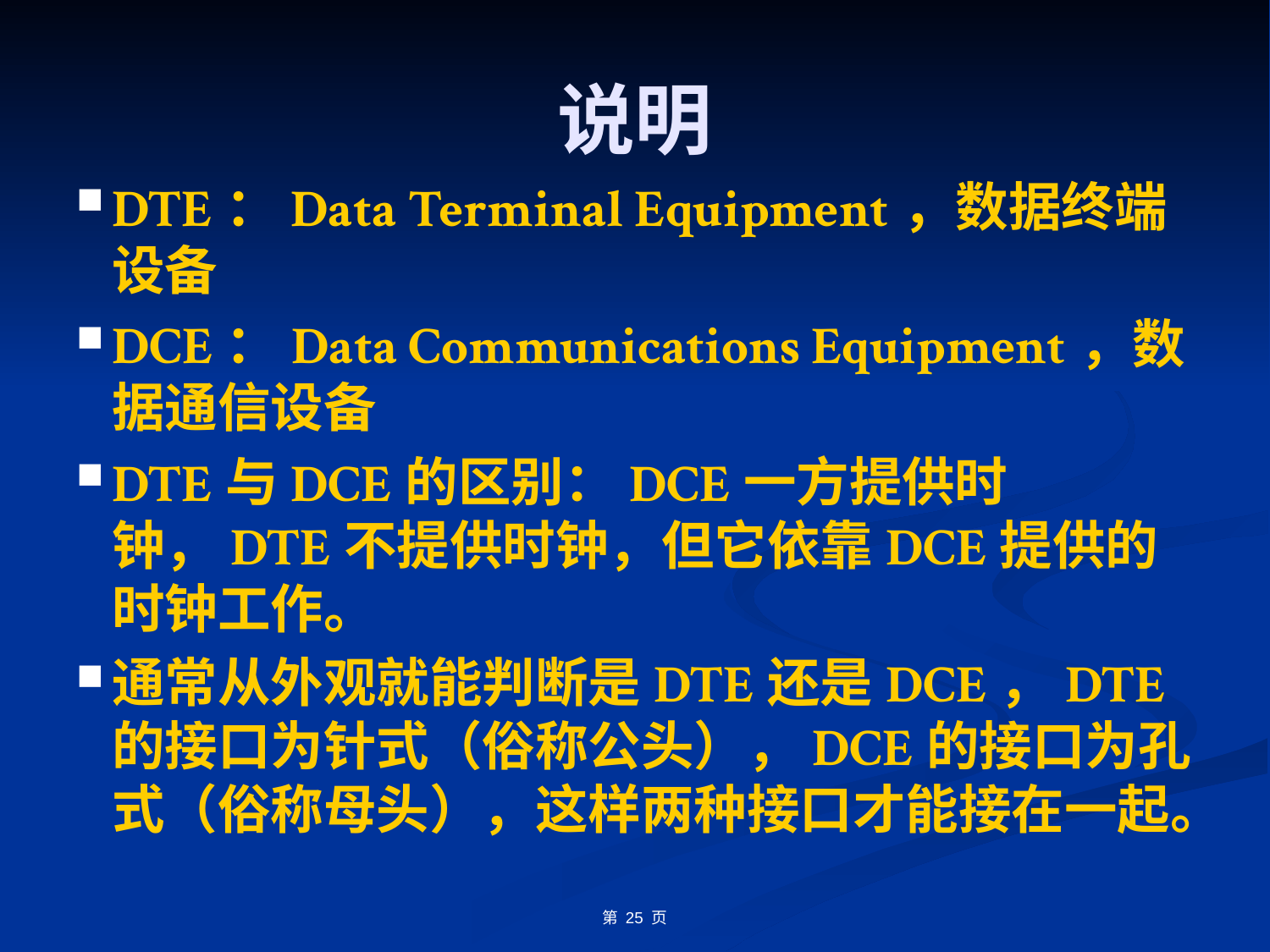

# 说明
DTE：Data Terminal Equipment，数据终端设备
DCE：Data Communications Equipment，数据通信设备
DTE与DCE的区别：DCE一方提供时钟，DTE不提供时钟，但它依靠DCE提供的时钟工作。
通常从外观就能判断是DTE还是DCE，DTE的接口为针式（俗称公头），DCE的接口为孔式（俗称母头），这样两种接口才能接在一起。
第 25 页